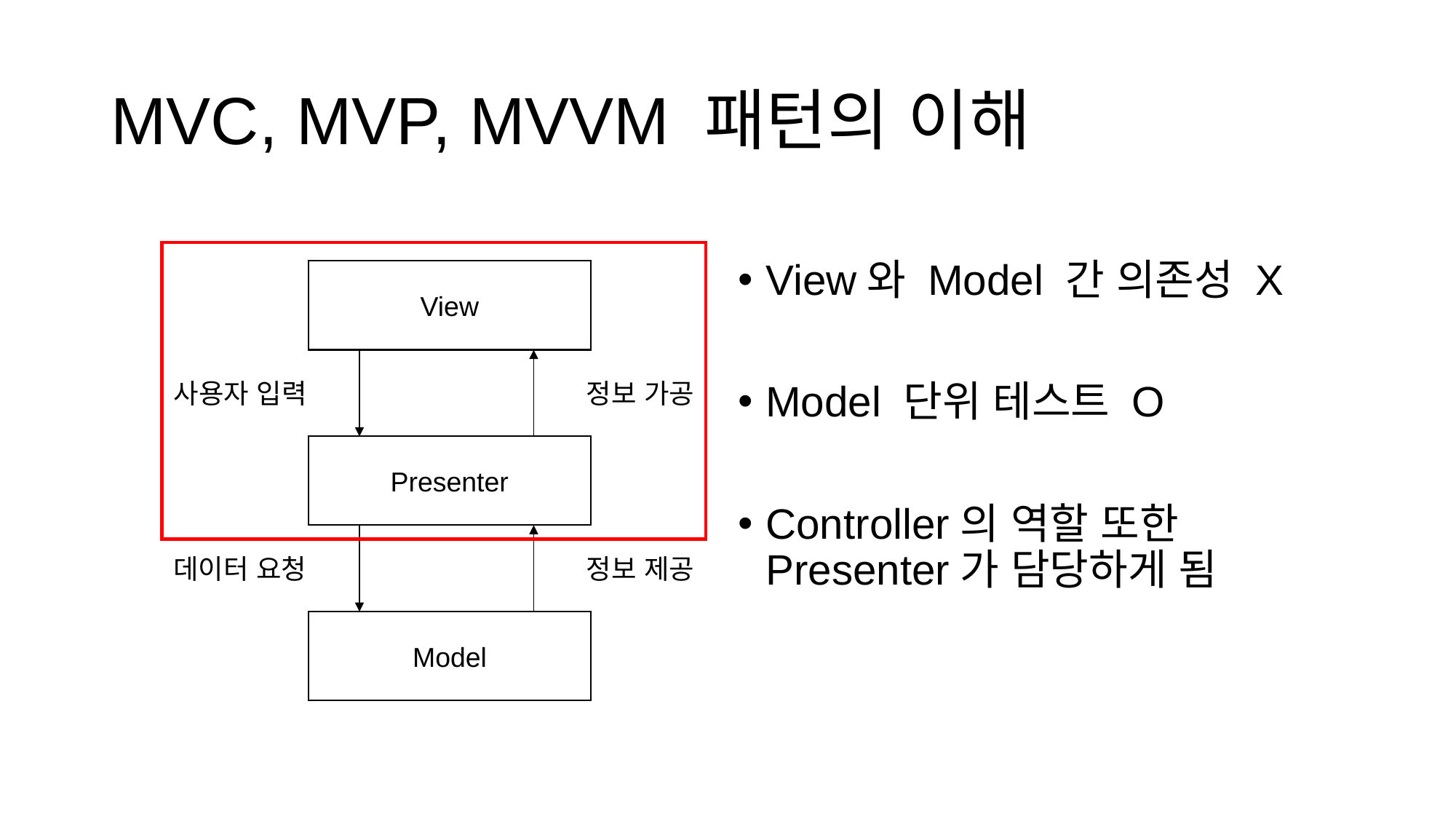

# MVC, MVP, MVVM 패턴의 이해

View와 Model 간 의존성 X

Model 단위 테스트 O

Controller의 역할 또한 Presenter가 담당하게 됨

View
사용자 입력
정보 가공
Presenter
데이터 요청
정보 제공
Model